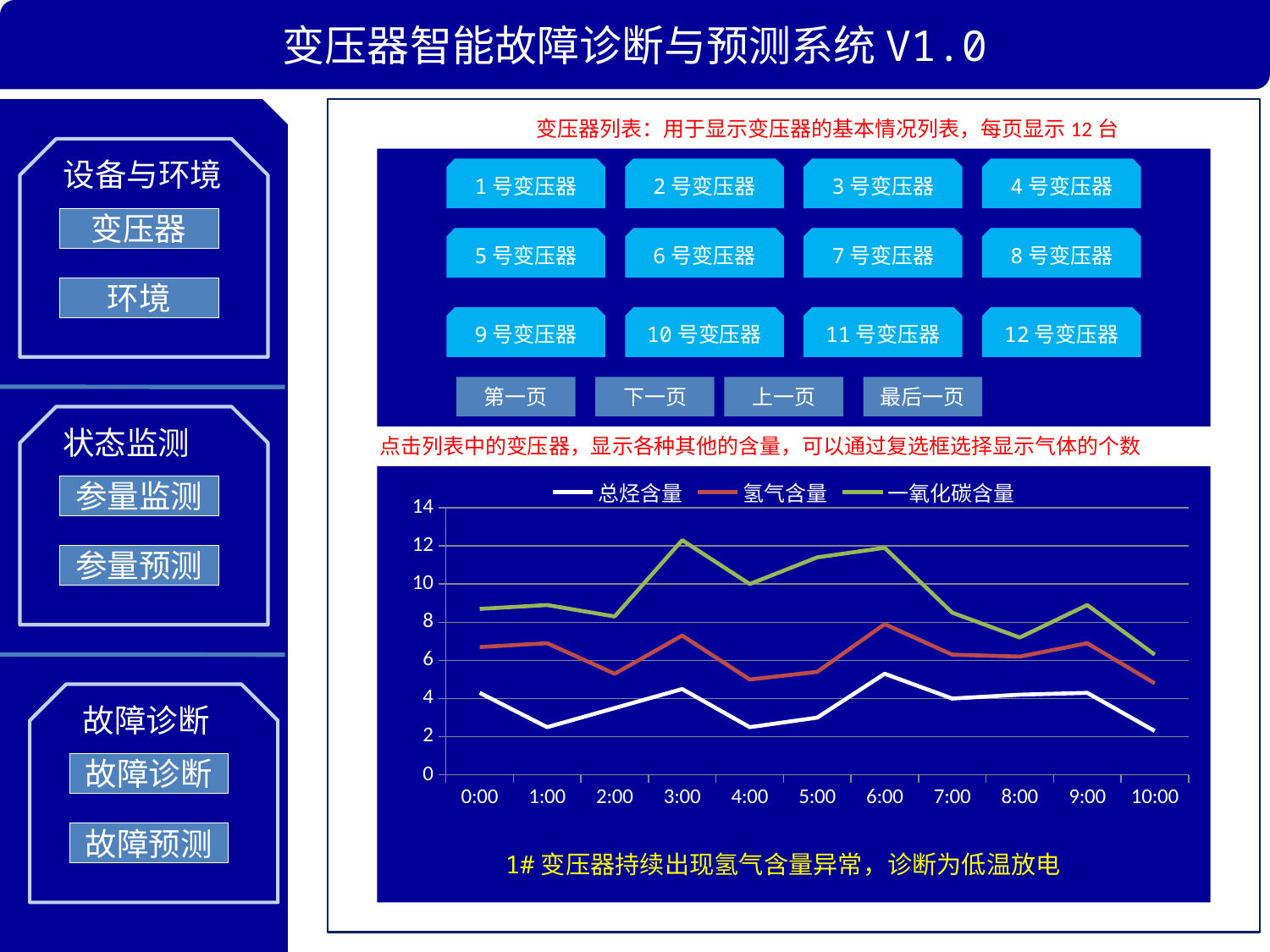

变压器智能故障诊断与预测系统V1.0

变压器列表：用于显示变压器的基本情况列表，每页显示12台

设备与环境

1号变压器
2号变压器
3号变压器
4号变压器
变压器
5号变压器
6号变压器
7号变压器
8号变压器
环境
9号变压器
10号变压器
11号变压器
12号变压器
第一页
下一页
上一页
最后一页

状态监测
点击列表中的变压器，显示各种其他的含量，可以通过复选框选择显示气体的个数

参量监测

### Chart

| Category | 总烃含量 | 氢气含量 | 一氧化碳含量 |
|---|---|---|---|
| 0 | 4.3 | 2.4 | 2.0 |
| 4.1666666666666699E-2 | 2.5 | 4.4 | 2.0 |
| 8.3333333333333301E-2 | 3.5 | 1.8 | 3.0 |
| 0.125 | 4.5 | 2.8 | 5.0 |
| 0.16666666666666699 | 2.5 | 2.5 | 5.0 |
| 0.20833333333333301 | 3.0 | 2.4 | 6.0 |
| 0.25 | 5.3 | 2.6 | 4.0 |
| 0.29166666666666702 | 4.0 | 2.3 | 2.2 |
| 0.33333333333333298 | 4.2 | 2.0 | 1.0 |
| 0.375 | 4.3 | 2.6 | 2.0 |
| 0.41666666666666702 | 2.3 | 2.5 | 1.5 |
参量预测

故障诊断
故障诊断
故障预测
1#变压器持续出现氢气含量异常，诊断为低温放电